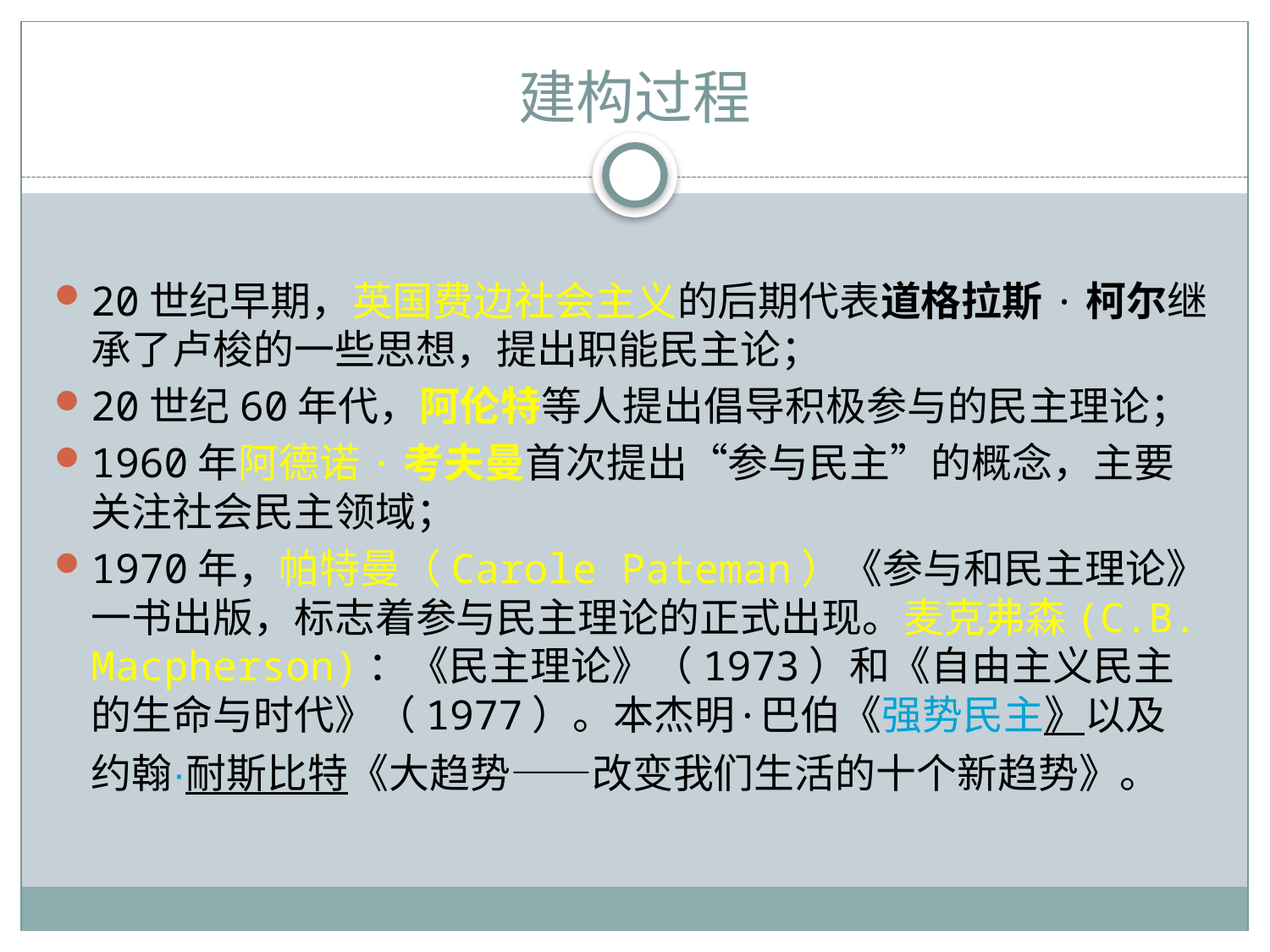

# 建构过程

20世纪早期，英国费边社会主义的后期代表道格拉斯·柯尔继承了卢梭的一些思想，提出职能民主论；
20世纪60年代，阿伦特等人提出倡导积极参与的民主理论；
1960年阿德诺·考夫曼首次提出“参与民主”的概念，主要关注社会民主领域；
1970年，帕特曼（Carole Pateman）《参与和民主理论》一书出版，标志着参与民主理论的正式出现。麦克弗森(C.B. Macpherson)：《民主理论》（1973）和《自由主义民主的生命与时代》（1977）。本杰明·巴伯《强势民主》以及约翰·耐斯比特《大趋势——改变我们生活的十个新趋势》。